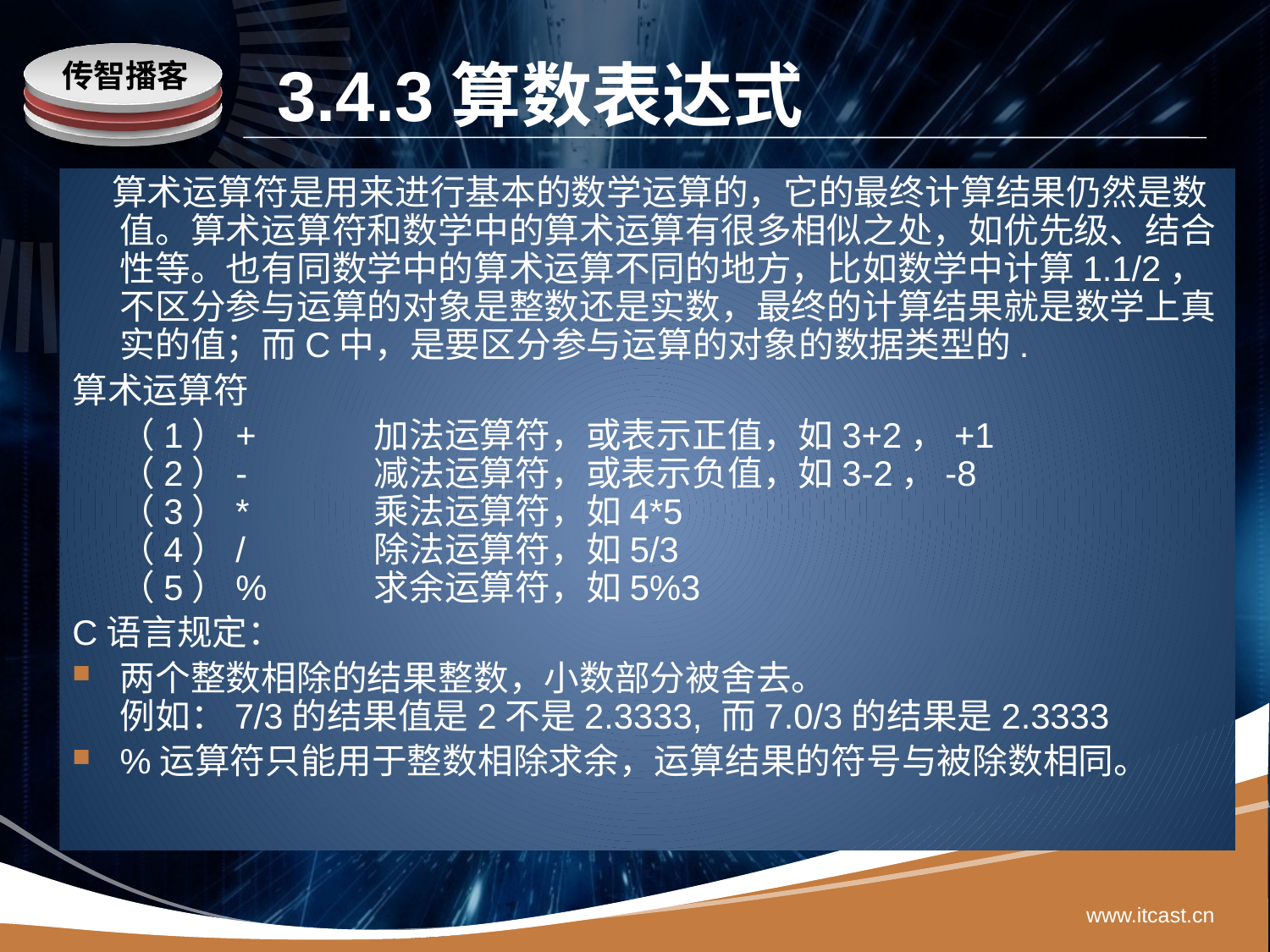

# 3.4.3算数表达式
    算术运算符是用来进行基本的数学运算的，它的最终计算结果仍然是数值。算术运算符和数学中的算术运算有很多相似之处，如优先级、结合性等。也有同数学中的算术运算不同的地方，比如数学中计算1.1/2，不区分参与运算的对象是整数还是实数，最终的计算结果就是数学上真实的值；而C中，是要区分参与运算的对象的数据类型的.
算术运算符
	（1）+ 	加法运算符，或表示正值，如3+2，+1
（2）- 	减法运算符，或表示负值，如3-2，-8
（3）* 	乘法运算符，如4*5
（4）/ 	除法运算符，如5/3
（5）%	求余运算符，如5%3
C语言规定：
两个整数相除的结果整数，小数部分被舍去。
例如：7/3的结果值是2不是2.3333, 而7.0/3的结果是2.3333
%运算符只能用于整数相除求余，运算结果的符号与被除数相同。

www.itcast.cn